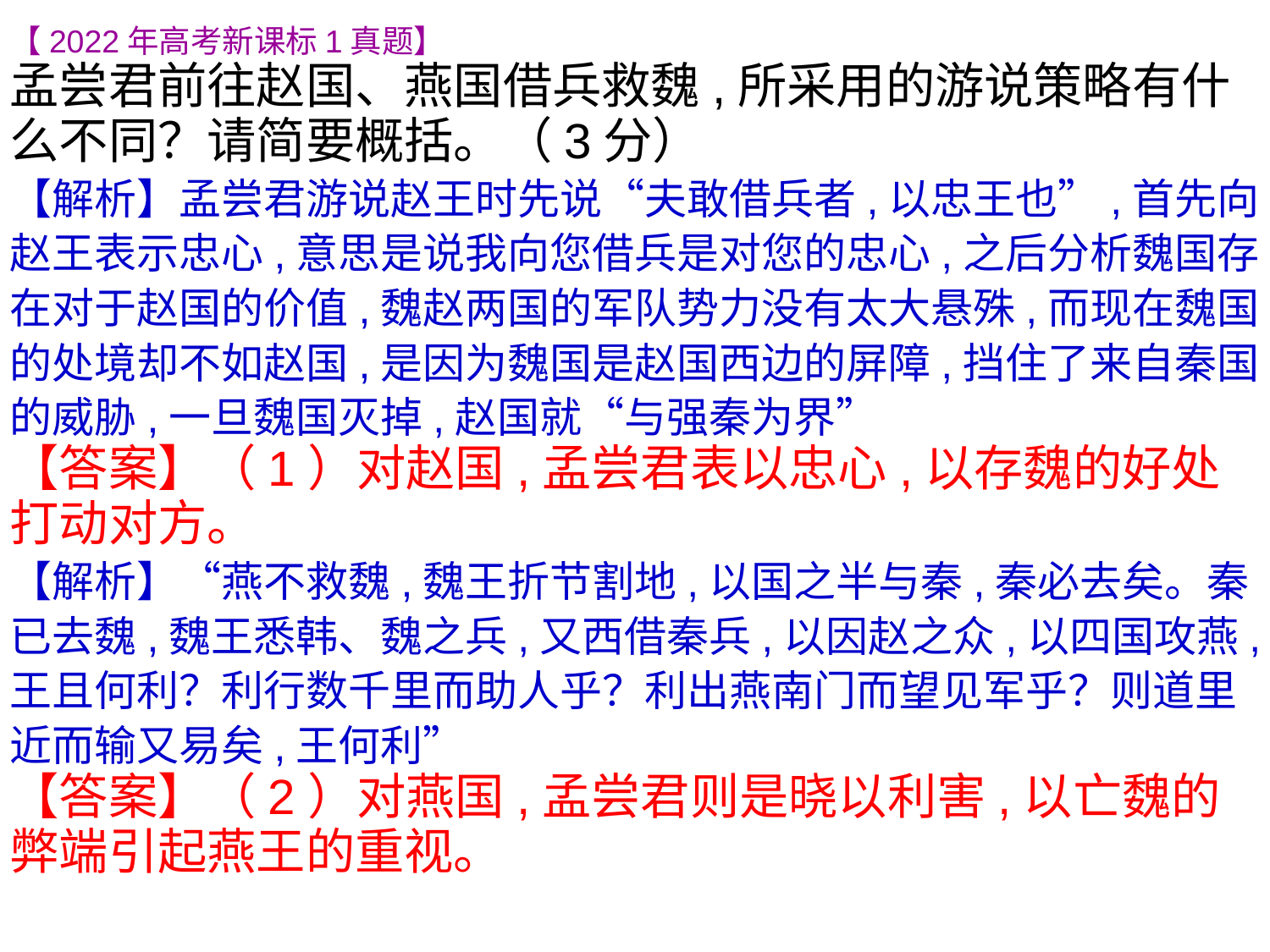

【2022年高考新课标1真题】
孟尝君前往赵国、燕国借兵救魏,所采用的游说策略有什么不同？请简要概括。（3分）
【解析】孟尝君游说赵王时先说“夫敢借兵者,以忠王也”,首先向赵王表示忠心,意思是说我向您借兵是对您的忠心,之后分析魏国存在对于赵国的价值,魏赵两国的军队势力没有太大悬殊,而现在魏国的处境却不如赵国,是因为魏国是赵国西边的屏障,挡住了来自秦国的威胁,一旦魏国灭掉,赵国就“与强秦为界”
【答案】（1）对赵国,孟尝君表以忠心,以存魏的好处打动对方。
【解析】“燕不救魏,魏王折节割地,以国之半与秦,秦必去矣。秦已去魏,魏王悉韩、魏之兵,又西借秦兵,以因赵之众,以四国攻燕,王且何利？利行数千里而助人乎？利出燕南门而望见军乎？则道里近而输又易矣,王何利”
【答案】（2）对燕国,孟尝君则是晓以利害,以亡魏的弊端引起燕王的重视。